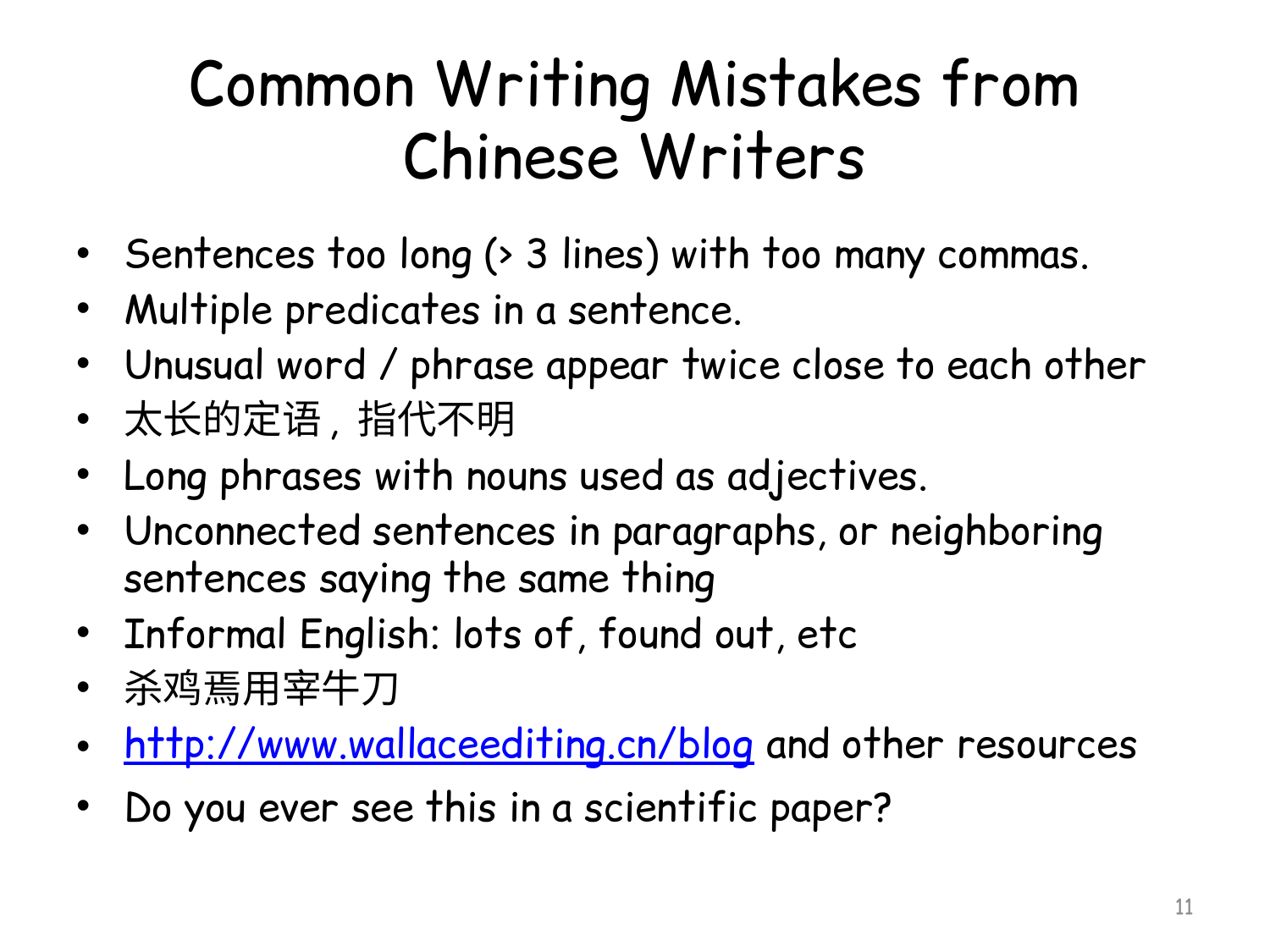

# Common Writing Mistakes from Chinese Writers
Sentences too long (> 3 lines) with too many commas.
Multiple predicates in a sentence.
Unusual word / phrase appear twice close to each other
太长的定语, 指代不明
Long phrases with nouns used as adjectives.
Unconnected sentences in paragraphs, or neighboring sentences saying the same thing
Informal English: lots of, found out, etc
杀鸡焉用宰牛刀
http://www.wallaceediting.cn/blog and other resources
Do you ever see this in a scientific paper?

11